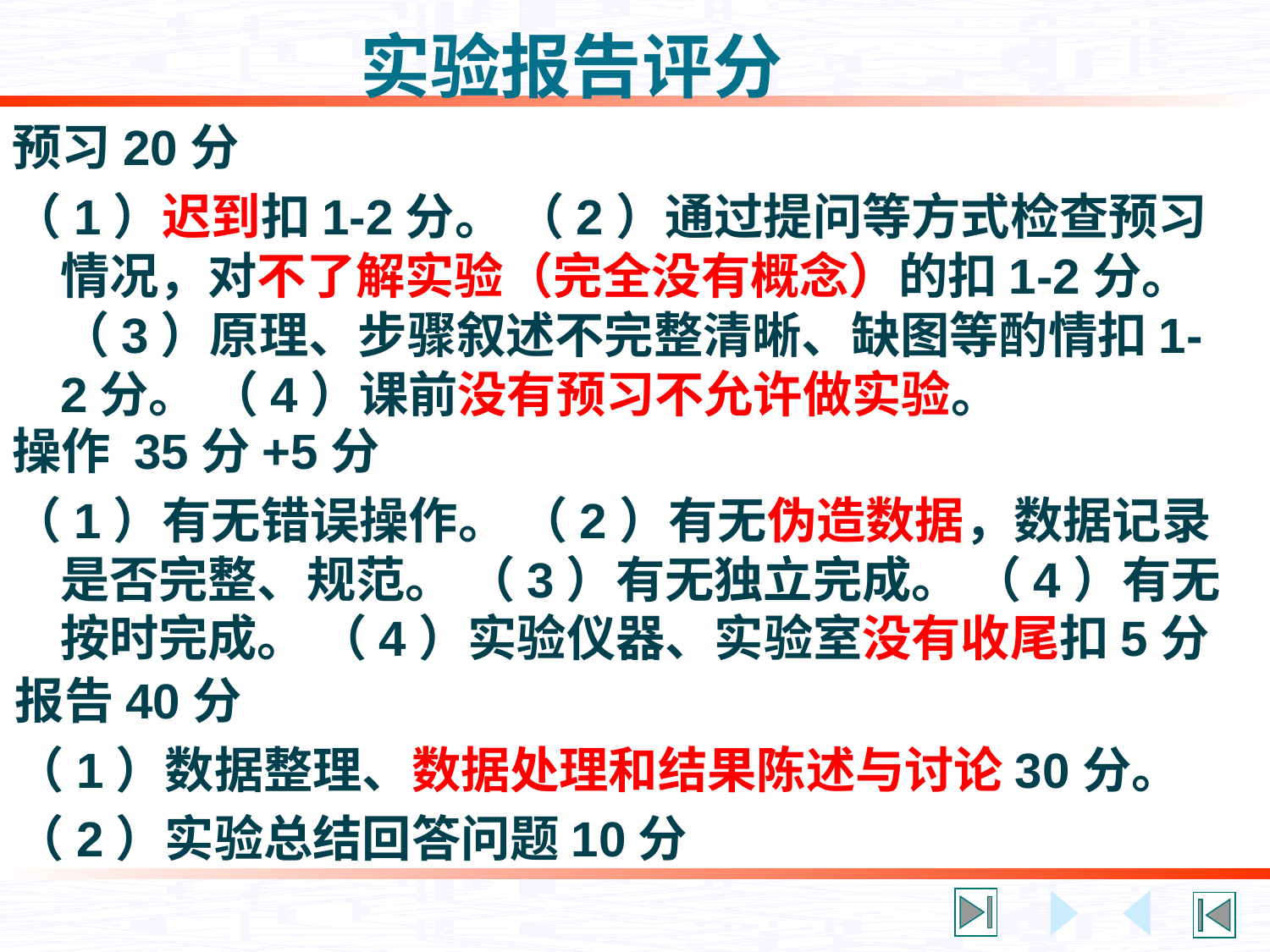

实验报告评分
预习20分
（1）迟到扣1-2分。 （2）通过提问等方式检查预习情况，对不了解实验（完全没有概念）的扣1-2分。 （3）原理、步骤叙述不完整清晰、缺图等酌情扣1-2分。 （4）课前没有预习不允许做实验。
操作 35分+5分
（1）有无错误操作。 （2）有无伪造数据，数据记录是否完整、规范。 （3）有无独立完成。 （4）有无按时完成。 （4）实验仪器、实验室没有收尾扣5分
报告40分
（1）数据整理、数据处理和结果陈述与讨论30分。
（2）实验总结回答问题10分